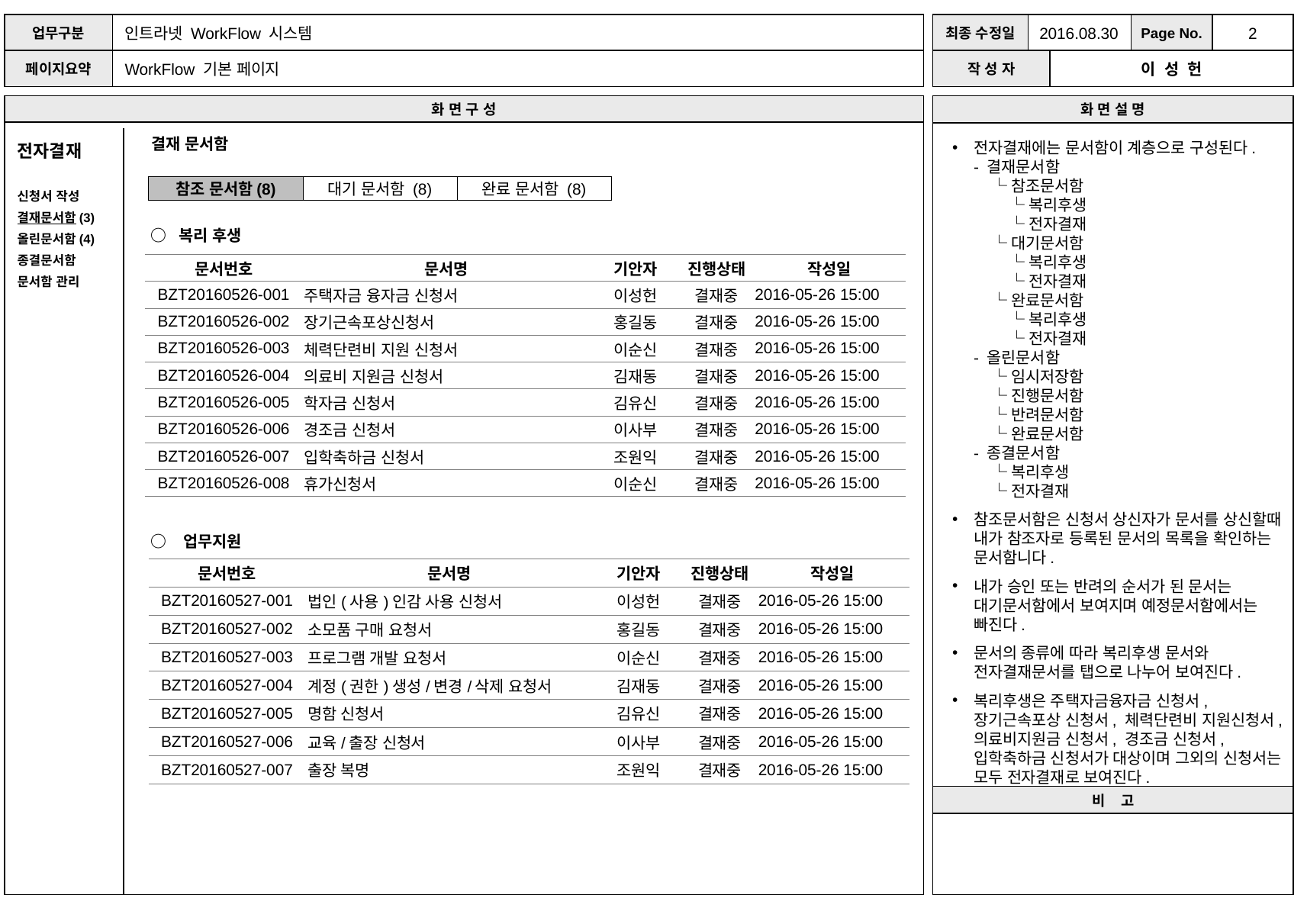

2016.08.30
WorkFlow 기본 페이지
전자결재

신청서 작성
결재문서함(3)
올린문서함(4)
종결문서함
문서함 관리
결재 문서함
전자결재에는 문서함이 계층으로 구성된다.
- 결재문서함
    └ 참조문서함
        └ 복리후생
        └ 전자결재
    └ 대기문서함
        └ 복리후생
        └ 전자결재
    └ 완료문서함
        └ 복리후생
        └ 전자결재
- 올린문서함
    └ 임시저장함
    └ 진행문서함
    └ 반려문서함
    └ 완료문서함
- 종결문서함
    └ 복리후생
    └ 전자결재
참조문서함은 신청서 상신자가 문서를 상신할때 내가 참조자로 등록된 문서의 목록을 확인하는 문서함니다.
내가 승인 또는 반려의 순서가 된 문서는 대기문서함에서 보여지며 예정문서함에서는 빠진다.
문서의 종류에 따라 복리후생 문서와 전자결재문서를 탭으로 나누어 보여진다.
복리후생은 주택자금융자금 신청서, 장기근속포상 신청서, 체력단련비 지원신청서, 의료비지원금 신청서, 경조금 신청서, 입학축하금 신청서가 대상이며 그외의 신청서는 모두 전자결재로 보여진다.
참조 문서함(8)
대기 문서함 (8)
완료 문서함 (8)
○  복리 후생
| 문서번호 | 문서명 | 기안자 | 진행상태 | 작성일 |
| --- | --- | --- | --- | --- |
| BZT20160526-001 | 주택자금 융자금 신청서 | 이성헌 | 결재중 | 2016-05-26 15:00 |
| BZT20160526-002 | 장기근속포상신청서 | 홍길동 | 결재중 | 2016-05-26 15:00 |
| BZT20160526-003 | 체력단련비 지원 신청서 | 이순신 | 결재중 | 2016-05-26 15:00 |
| BZT20160526-004 | 의료비 지원금 신청서 | 김재동 | 결재중 | 2016-05-26 15:00 |
| BZT20160526-005 | 학자금 신청서 | 김유신 | 결재중 | 2016-05-26 15:00 |
| BZT20160526-006 | 경조금 신청서 | 이사부 | 결재중 | 2016-05-26 15:00 |
| BZT20160526-007 | 입학축하금 신청서 | 조원익 | 결재중 | 2016-05-26 15:00 |
| BZT20160526-008 | 휴가신청서 | 이순신 | 결재중 | 2016-05-26 15:00 |
○   업무지원
| 문서번호 | 문서명 | 기안자 | 진행상태 | 작성일 |
| --- | --- | --- | --- | --- |
| BZT20160527-001 | 법인(사용)인감 사용 신청서 | 이성헌 | 결재중 | 2016-05-26 15:00 |
| BZT20160527-002 | 소모품 구매 요청서 | 홍길동 | 결재중 | 2016-05-26 15:00 |
| BZT20160527-003 | 프로그램 개발 요청서 | 이순신 | 결재중 | 2016-05-26 15:00 |
| BZT20160527-004 | 계정(권한)생성/변경/삭제 요청서 | 김재동 | 결재중 | 2016-05-26 15:00 |
| BZT20160527-005 | 명함 신청서 | 김유신 | 결재중 | 2016-05-26 15:00 |
| BZT20160527-006 | 교육/출장 신청서 | 이사부 | 결재중 | 2016-05-26 15:00 |
| BZT20160527-007 | 출장 복명 | 조원익 | 결재중 | 2016-05-26 15:00 |